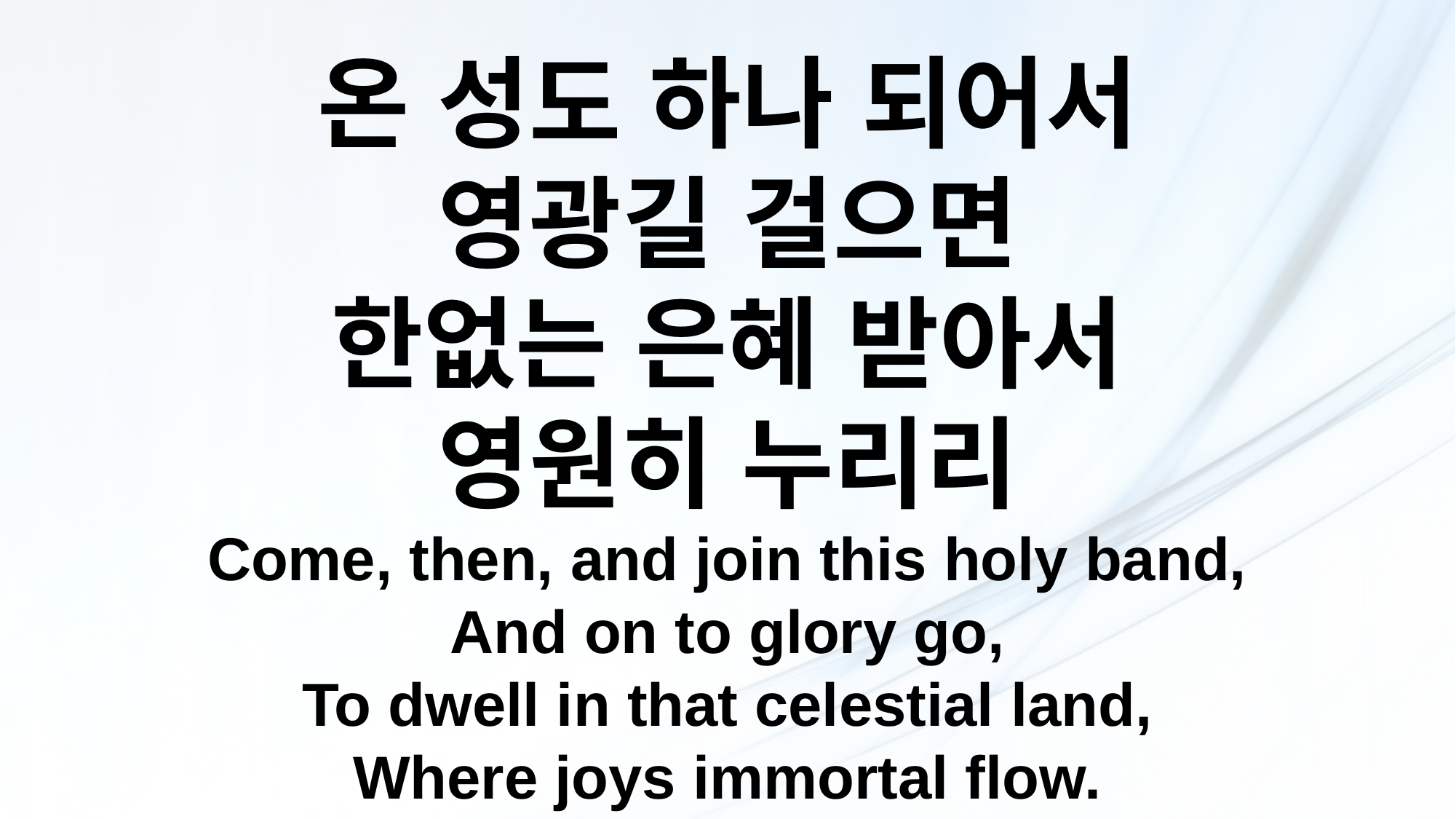

온 성도 하나 되어서
영광길 걸으면
한없는 은혜 받아서
영원히 누리리
Come, then, and join this holy band,
And on to glory go,
To dwell in that celestial land,
Where joys immortal flow.